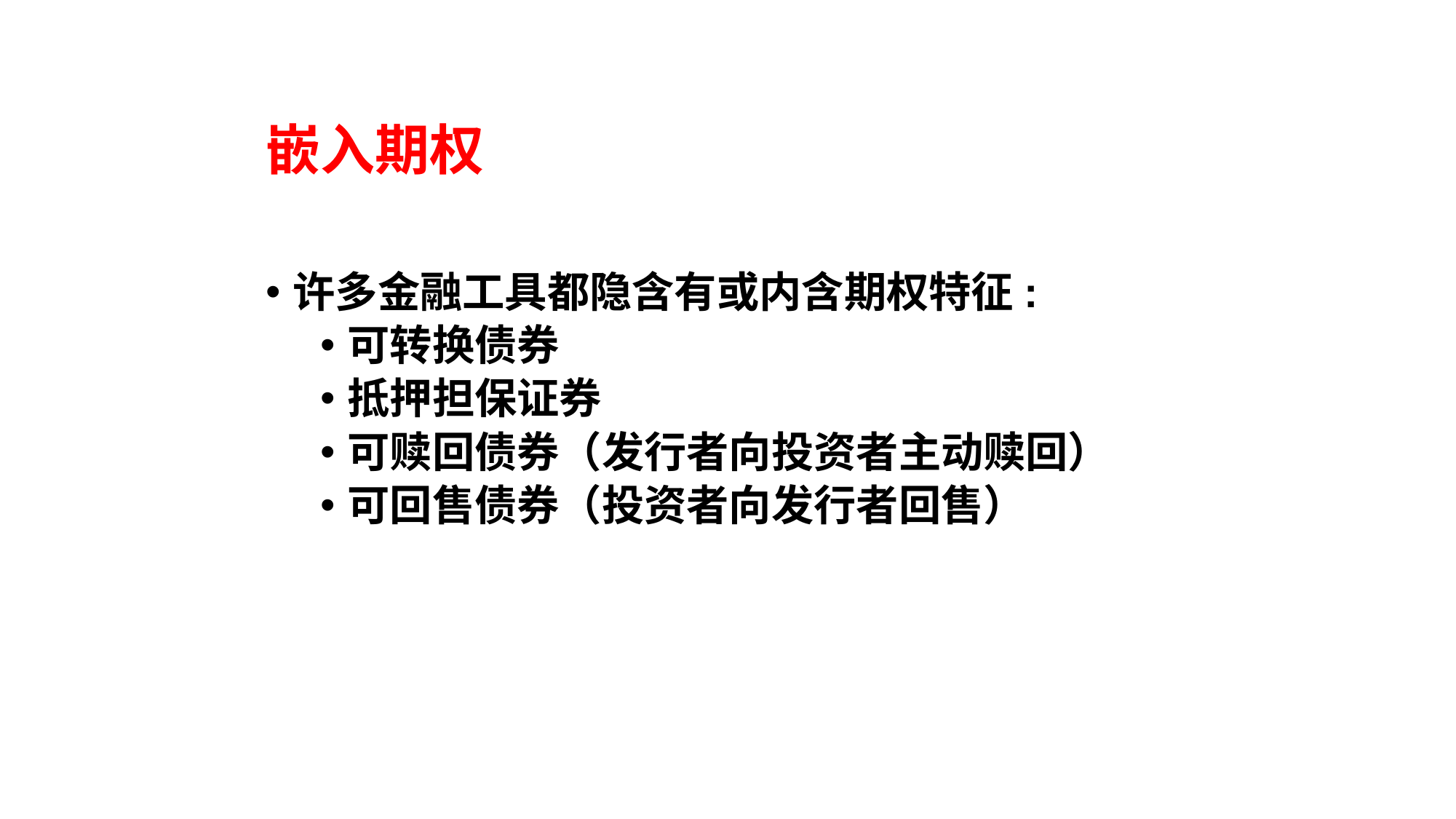

嵌入期权

许多金融工具都隐含有或内含期权特征:
可转换债券
抵押担保证券
可赎回债券（发行者向投资者主动赎回）
可回售债券（投资者向发行者回售）